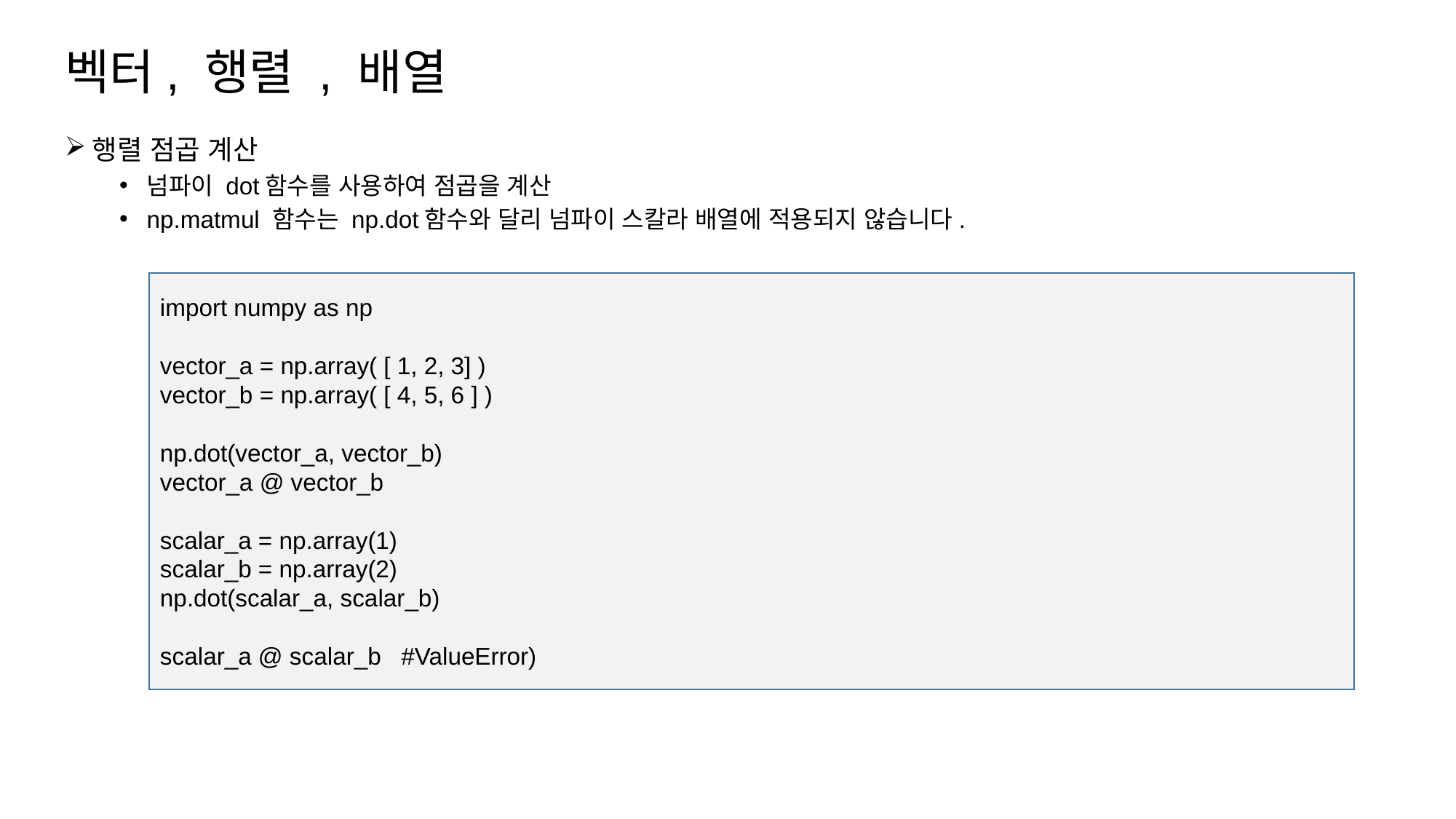

# 벡터, 행렬 , 배열
행렬 점곱 계산
넘파이 dot함수를 사용하여 점곱을 계산
np.matmul 함수는 np.dot함수와 달리 넘파이 스칼라 배열에 적용되지 않습니다.
import numpy as np

vector_a = np.array( [ 1, 2, 3] )
vector_b = np.array( [ 4, 5, 6 ] )

np.dot(vector_a, vector_b)
vector_a @ vector_b

scalar_a = np.array(1)
scalar_b = np.array(2)
np.dot(scalar_a, scalar_b)

scalar_a @ scalar_b   #ValueError)